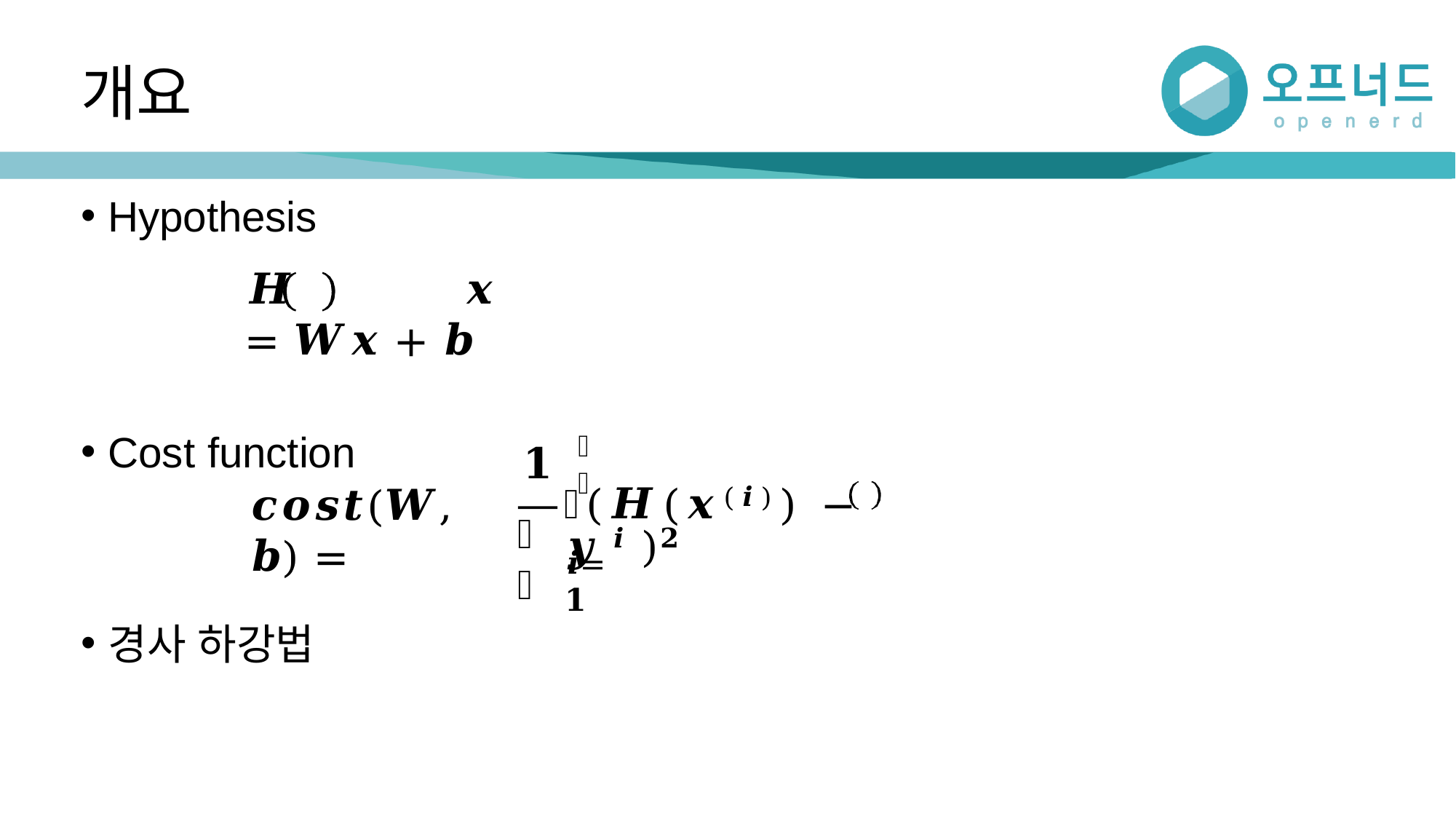

# 개요
Hypothesis
𝑯	𝒙	= 𝑾𝒙 + 𝒃

Cost function

𝒎
𝟏
෍(𝑯(𝒙(𝒊)) − 𝒚 𝒊  )𝟐
𝒄𝒐𝒔𝒕(𝑾, 𝒃) =

𝒎

𝒊=𝟏
경사 하강법